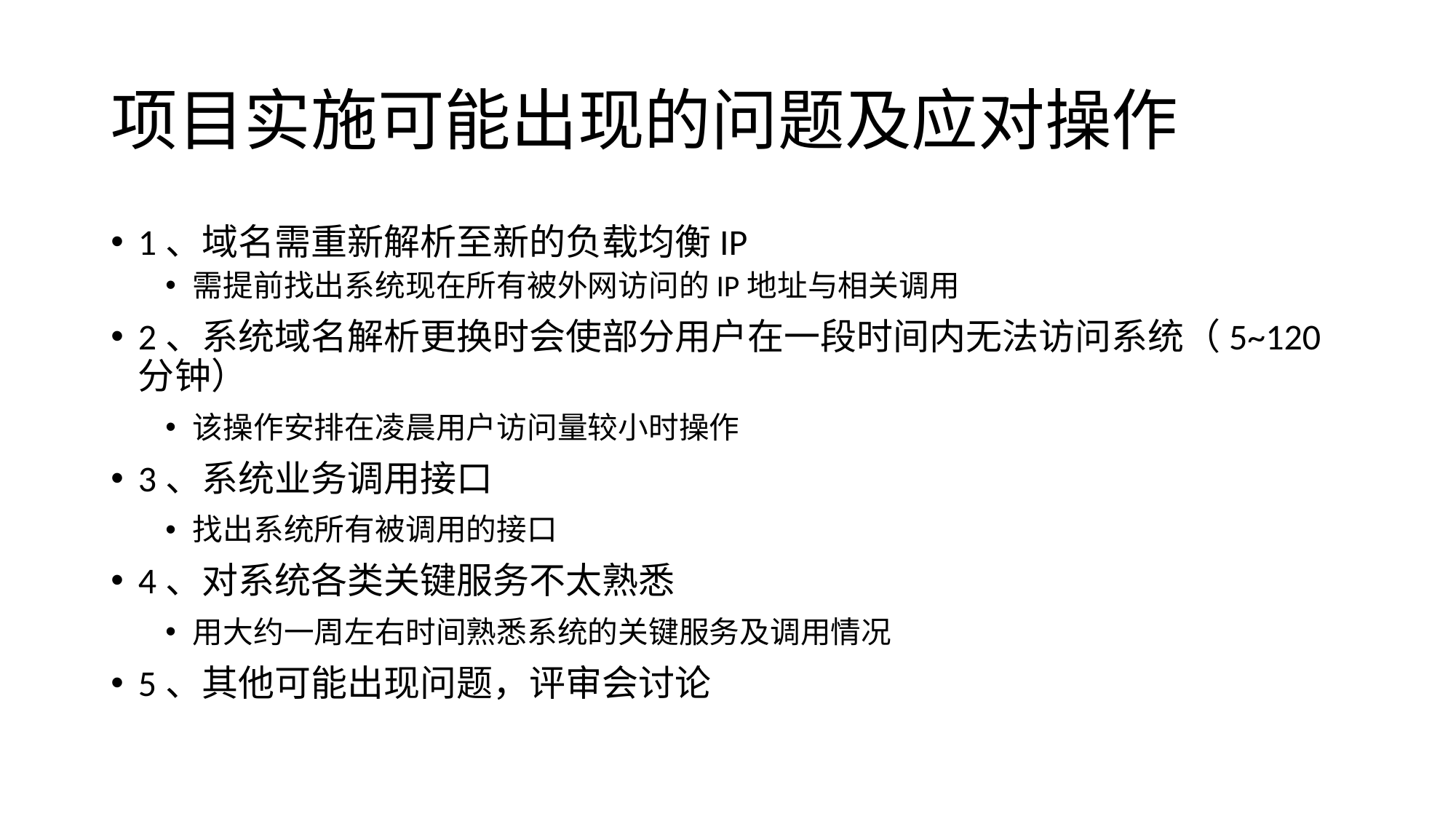

# 项目实施可能出现的问题及应对操作
1、域名需重新解析至新的负载均衡IP
需提前找出系统现在所有被外网访问的IP地址与相关调用
2、系统域名解析更换时会使部分用户在一段时间内无法访问系统（5~120分钟）
该操作安排在凌晨用户访问量较小时操作
3、系统业务调用接口
找出系统所有被调用的接口
4、对系统各类关键服务不太熟悉
用大约一周左右时间熟悉系统的关键服务及调用情况
5、其他可能出现问题，评审会讨论